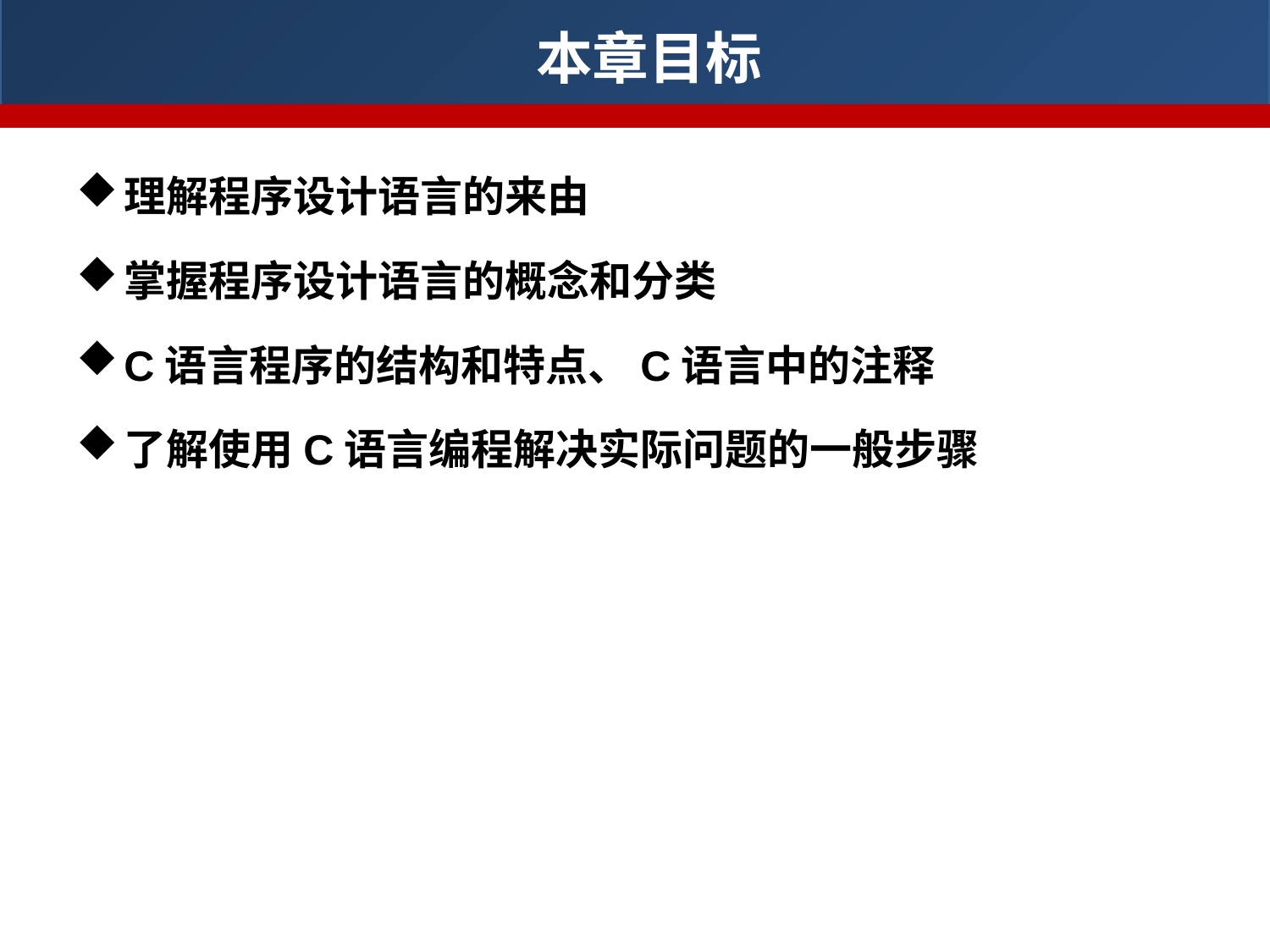

本章目标
理解程序设计语言的来由
掌握程序设计语言的概念和分类
C语言程序的结构和特点、C语言中的注释
了解使用C语言编程解决实际问题的一般步骤